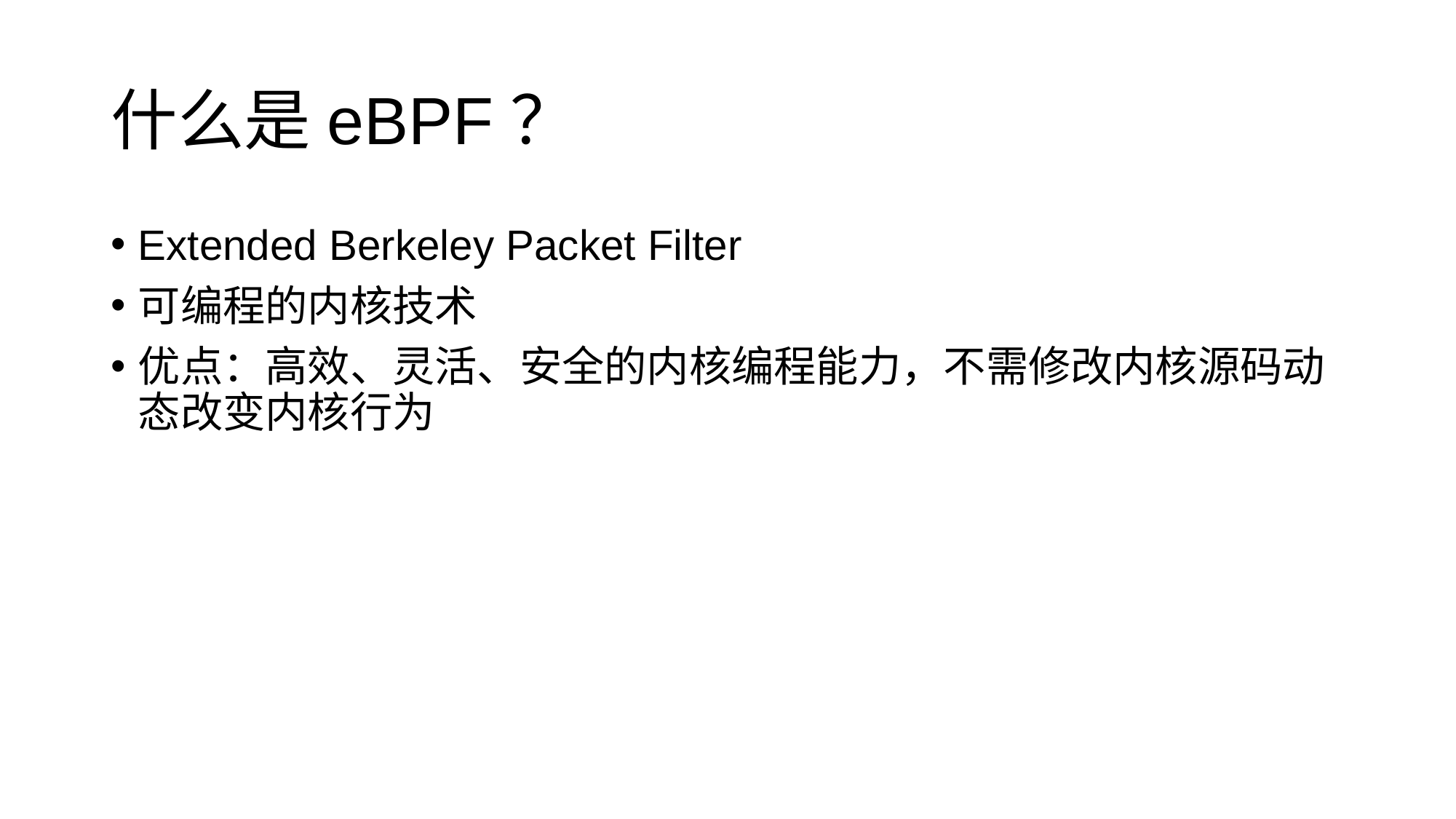

# 什么是eBPF？
Extended Berkeley Packet Filter
可编程的内核技术
优点：高效、灵活、安全的内核编程能力，不需修改内核源码动态改变内核行为